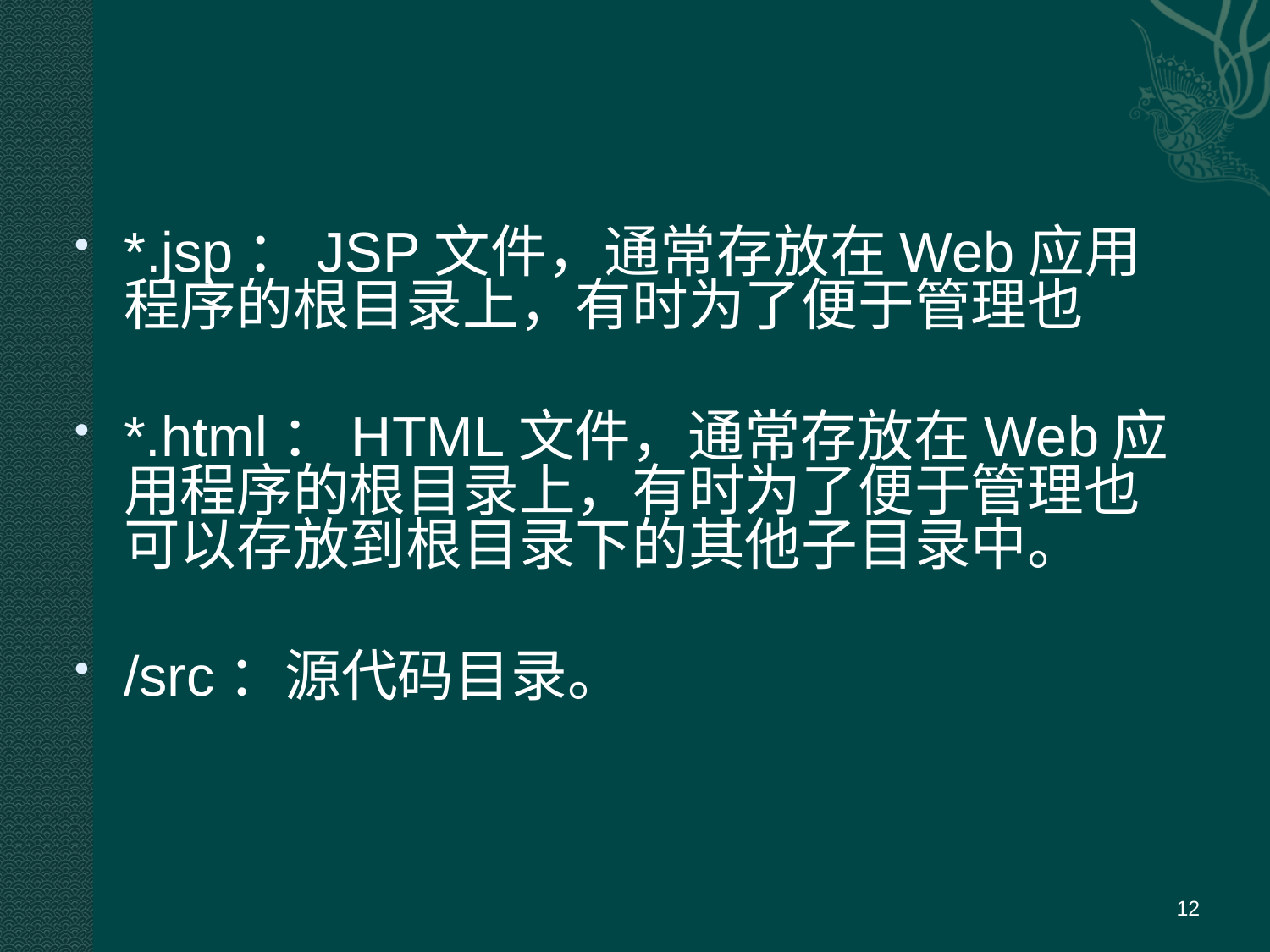

#
*.jsp：JSP文件，通常存放在Web应用程序的根目录上，有时为了便于管理也

*.html：HTML文件，通常存放在Web应用程序的根目录上，有时为了便于管理也可以存放到根目录下的其他子目录中。

/src：源代码目录。

12